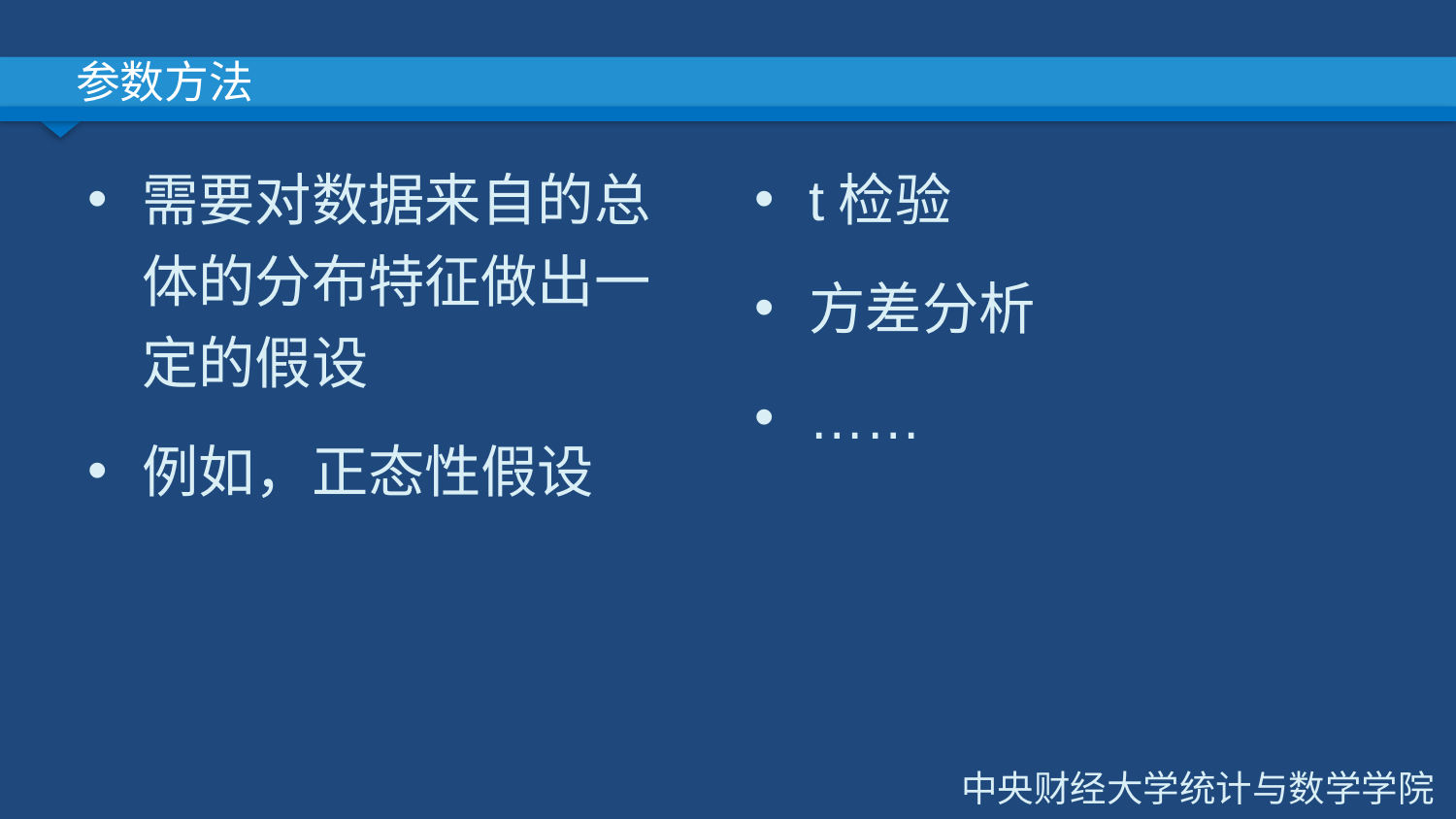

# 参数方法
需要对数据来自的总体的分布特征做出一定的假设
例如，正态性假设
t检验
方差分析
……